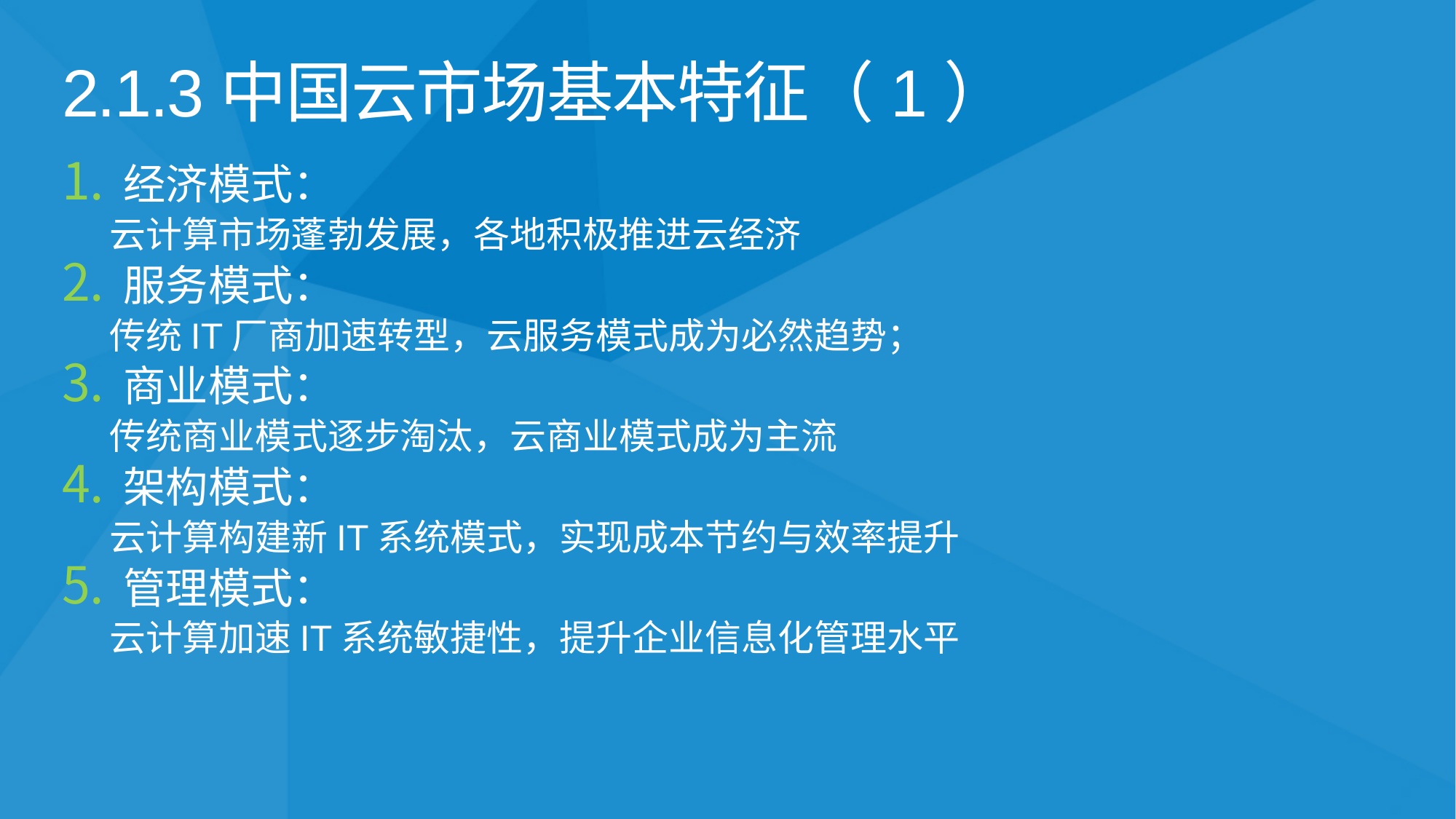

# 2.1.3中国云市场基本特征（1）
经济模式：
云计算市场蓬勃发展，各地积极推进云经济
服务模式：
传统IT厂商加速转型，云服务模式成为必然趋势；
商业模式：
传统商业模式逐步淘汰，云商业模式成为主流
架构模式：
云计算构建新IT系统模式，实现成本节约与效率提升
管理模式：
云计算加速IT系统敏捷性，提升企业信息化管理水平